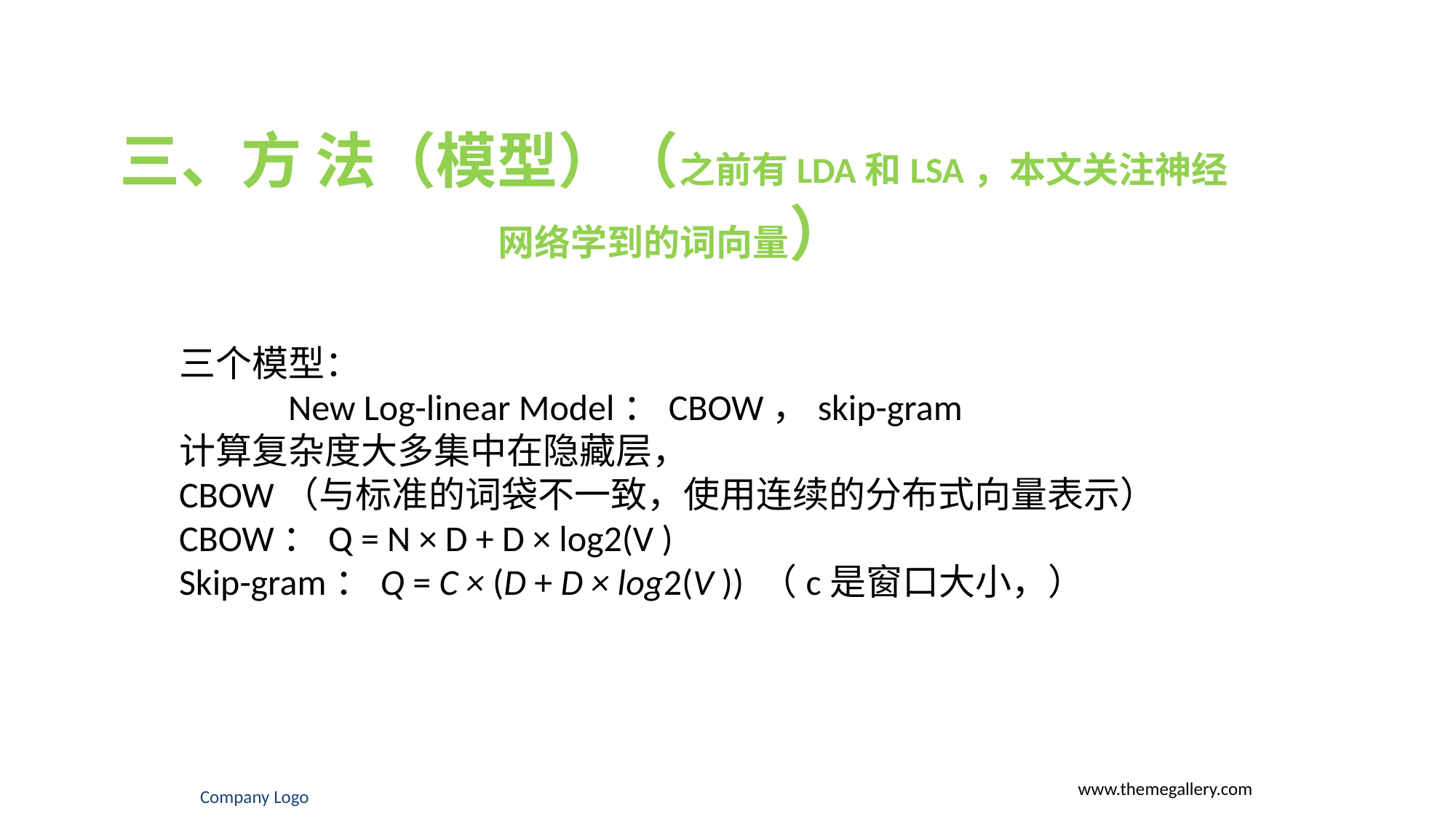

三、方 法（模型）（之前有LDA和LSA，本文关注神经网络学到的词向量）
三个模型：
	New Log-linear Model：CBOW，skip-gram
计算复杂度大多集中在隐藏层，
CBOW（与标准的词袋不一致，使用连续的分布式向量表示）
CBOW：Q = N × D + D × log2(V )
Skip-gram：Q = C × (D + D × log2(V )) （c是窗口大小，）
Company Logo
www.themegallery.com